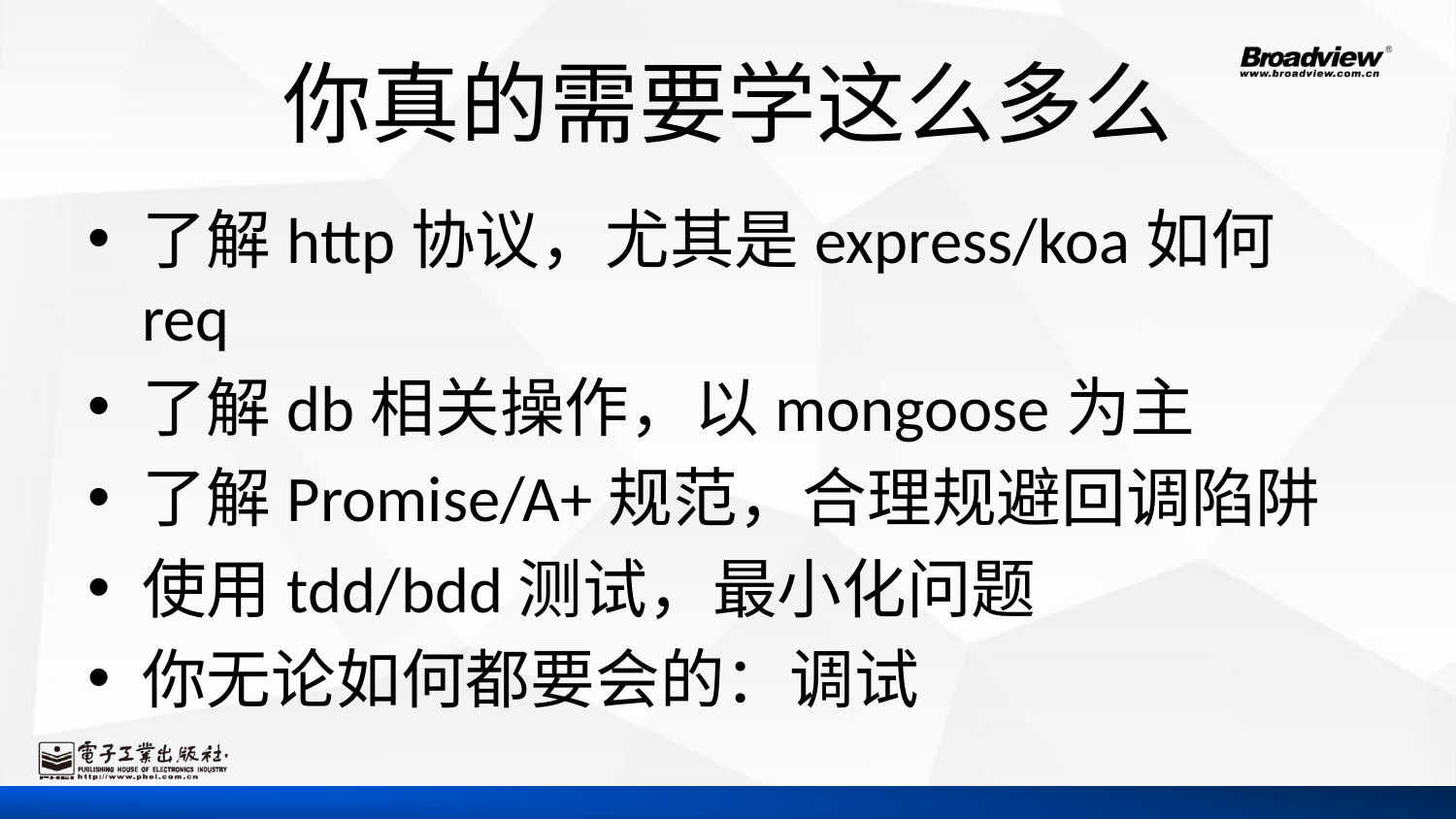

# 你真的需要学这么多么
了解http协议，尤其是express/koa如何req
了解db相关操作，以mongoose为主
了解Promise/A+规范，合理规避回调陷阱
使用tdd/bdd测试，最小化问题
你无论如何都要会的：调试